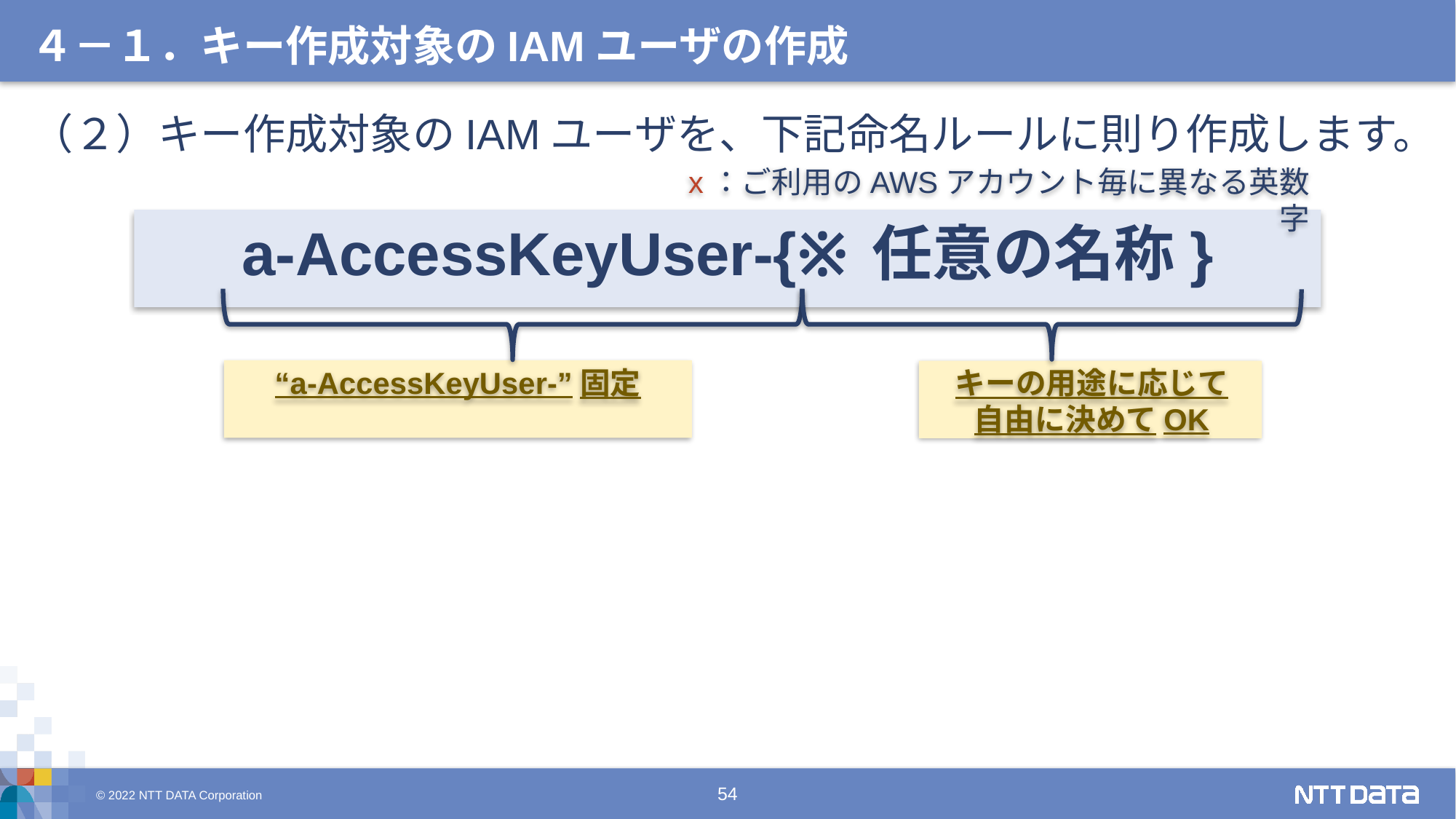

４－１．キー作成対象のIAMユーザの作成

（２）キー作成対象のIAMユーザを、下記命名ルールに則り作成します。

x：ご利用のAWSアカウント毎に異なる英数字
a-AccessKeyUser-{※任意の名称}
“a-AccessKeyUser-”固定
キーの用途に応じて
自由に決めてOK